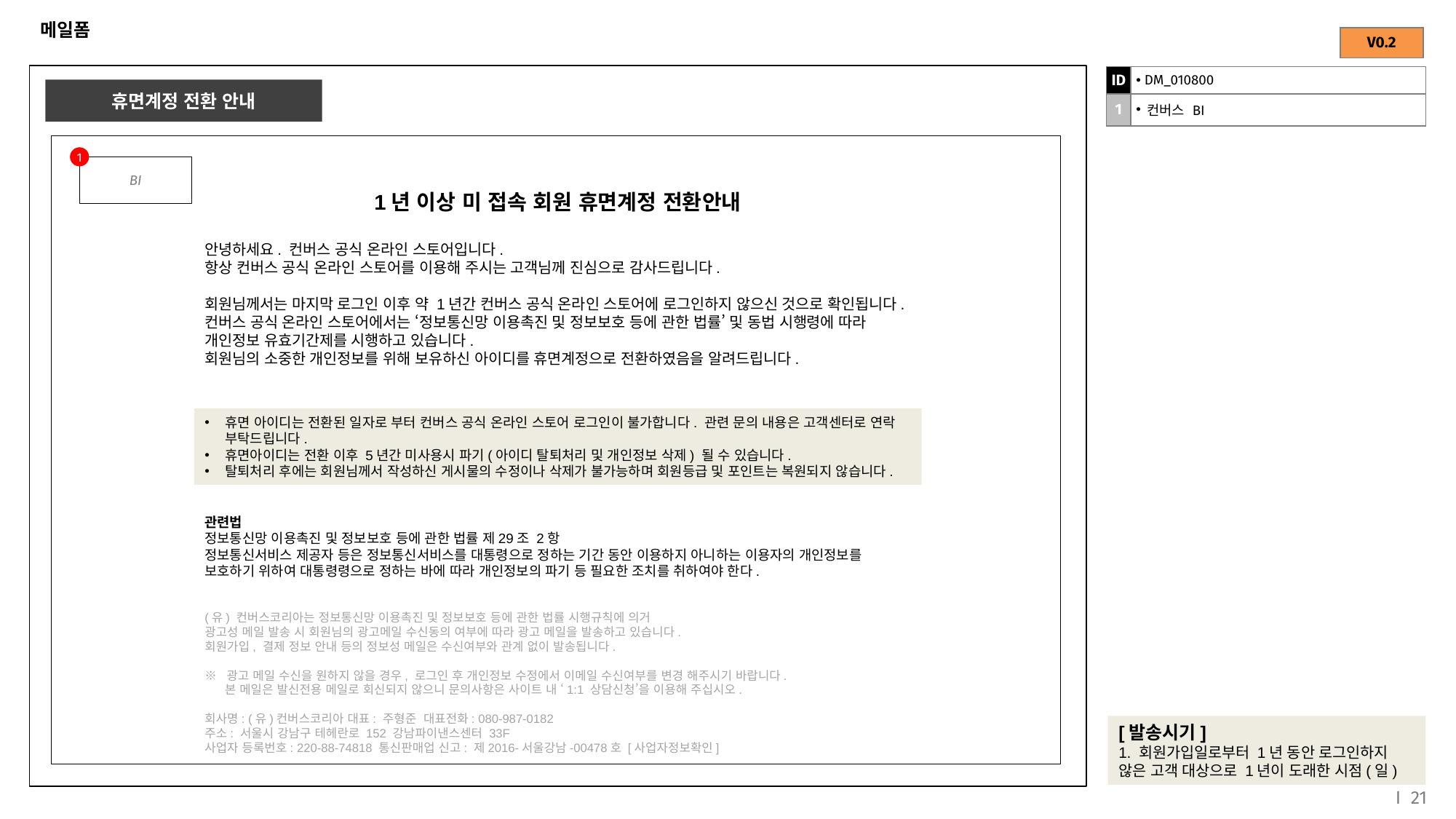

# 메일폼
| V0.2 |
| --- |

| ID | DM\_010800 |
| --- | --- |
| 1 | 컨버스 BI |
휴면계정 전환 안내

1
BI
1년 이상 미 접속 회원 휴면계정 전환안내

안녕하세요. 컨버스 공식 온라인 스토어입니다.
항상 컨버스 공식 온라인 스토어를 이용해 주시는 고객님께 진심으로 감사드립니다.

회원님께서는 마지막 로그인 이후 약 1년간 컨버스 공식 온라인 스토어에 로그인하지 않으신 것으로 확인됩니다.
컨버스 공식 온라인 스토어에서는 ‘정보통신망 이용촉진 및 정보보호 등에 관한 법률’ 및 동법 시행령에 따라 개인정보 유효기간제를 시행하고 있습니다.
회원님의 소중한 개인정보를 위해 보유하신 아이디를 휴면계정으로 전환하였음을 알려드립니다.
휴면 아이디는 전환된 일자로 부터 컨버스 공식 온라인 스토어 로그인이 불가합니다. 관련 문의 내용은 고객센터로 연락 부탁드립니다.
휴면아이디는 전환 이후 5년간 미사용시 파기(아이디 탈퇴처리 및 개인정보 삭제) 될 수 있습니다.
탈퇴처리 후에는 회원님께서 작성하신 게시물의 수정이나 삭제가 불가능하며 회원등급 및 포인트는 복원되지 않습니다.
관련법
정보통신망 이용촉진 및 정보보호 등에 관한 법률 제29조 2항
정보통신서비스 제공자 등은 정보통신서비스를 대통령으로 정하는 기간 동안 이용하지 아니하는 이용자의 개인정보를 보호하기 위하여 대통령령으로 정하는 바에 따라 개인정보의 파기 등 필요한 조치를 취하여야 한다.
(유) 컨버스코리아는 정보통신망 이용촉진 및 정보보호 등에 관한 법률 시행규칙에 의거
광고성 메일 발송 시 회원님의 광고메일 수신동의 여부에 따라 광고 메일을 발송하고 있습니다.
회원가입, 결제 정보 안내 등의 정보성 메일은 수신여부와 관계 없이 발송됩니다.

※  광고 메일 수신을 원하지 않을 경우, 로그인 후 개인정보 수정에서 이메일 수신여부를 변경 해주시기 바랍니다.
     본 메일은 발신전용 메일로 회신되지 않으니 문의사항은 사이트 내 ‘1:1 상담신청’을 이용해 주십시오.

회사명: (유)컨버스코리아 대표: 주형준  대표전화: 080-987-0182
주소: 서울시 강남구 테헤란로 152 강남파이낸스센터 33F
사업자 등록번호: 220-88-74818 통신판매업 신고: 제2016-서울강남-00478호 [사업자정보확인]
[발송시기]
1. 회원가입일로부터 1년 동안 로그인하지 않은 고객 대상으로 1년이 도래한 시점(일)